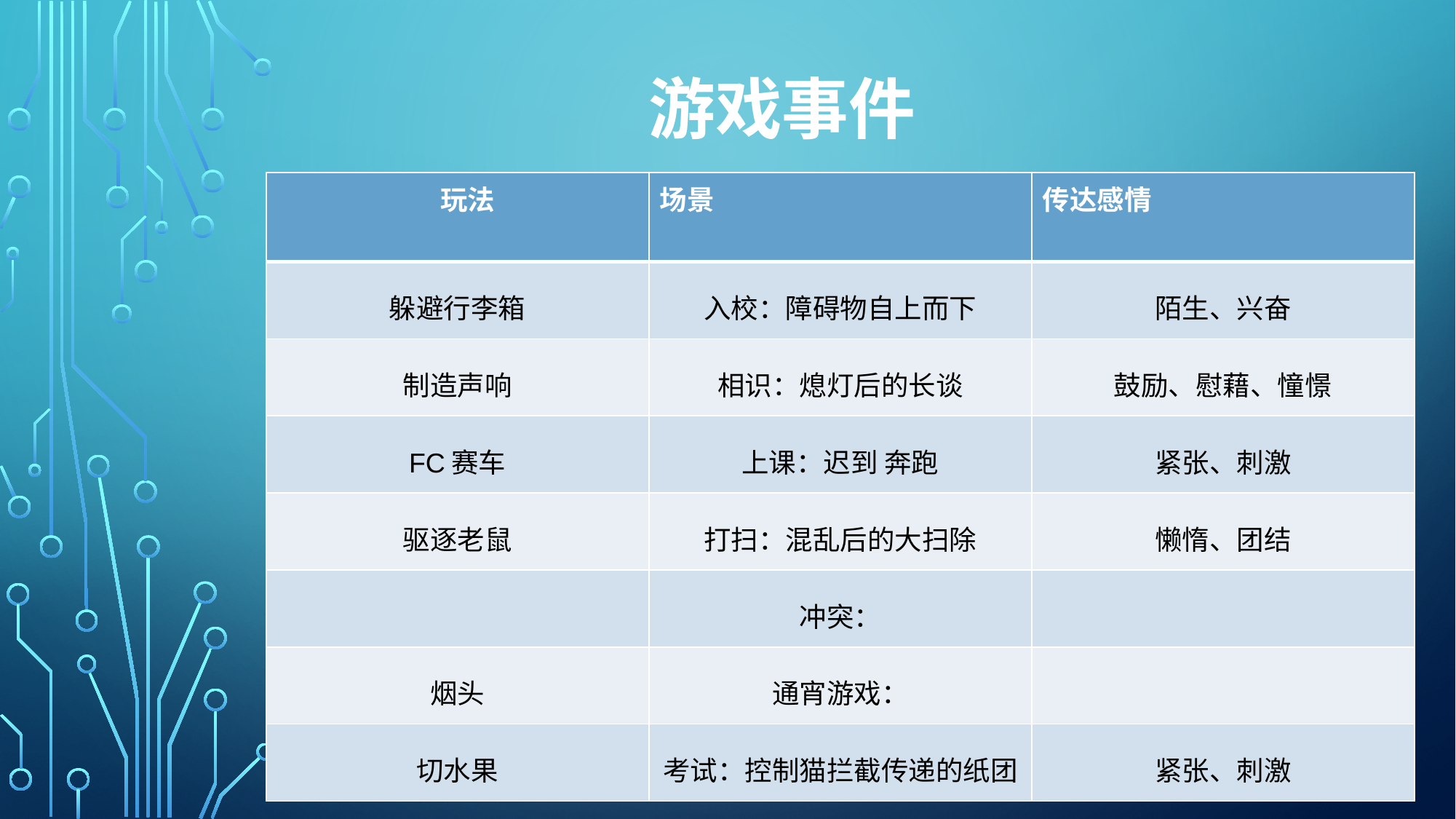

# 游戏事件
| 玩法 | 场景 | 传达感情 |
| --- | --- | --- |
| 躲避行李箱 | 入校：障碍物自上而下 | 陌生、兴奋 |
| 制造声响 | 相识：熄灯后的长谈 | 鼓励、慰藉、憧憬 |
| FC赛车 | 上课：迟到 奔跑 | 紧张、刺激 |
| 驱逐老鼠 | 打扫：混乱后的大扫除 | 懒惰、团结 |
|  | 冲突： |  |
| 烟头 | 通宵游戏： |  |
| 切水果 | 考试：控制猫拦截传递的纸团 | 紧张、刺激 |